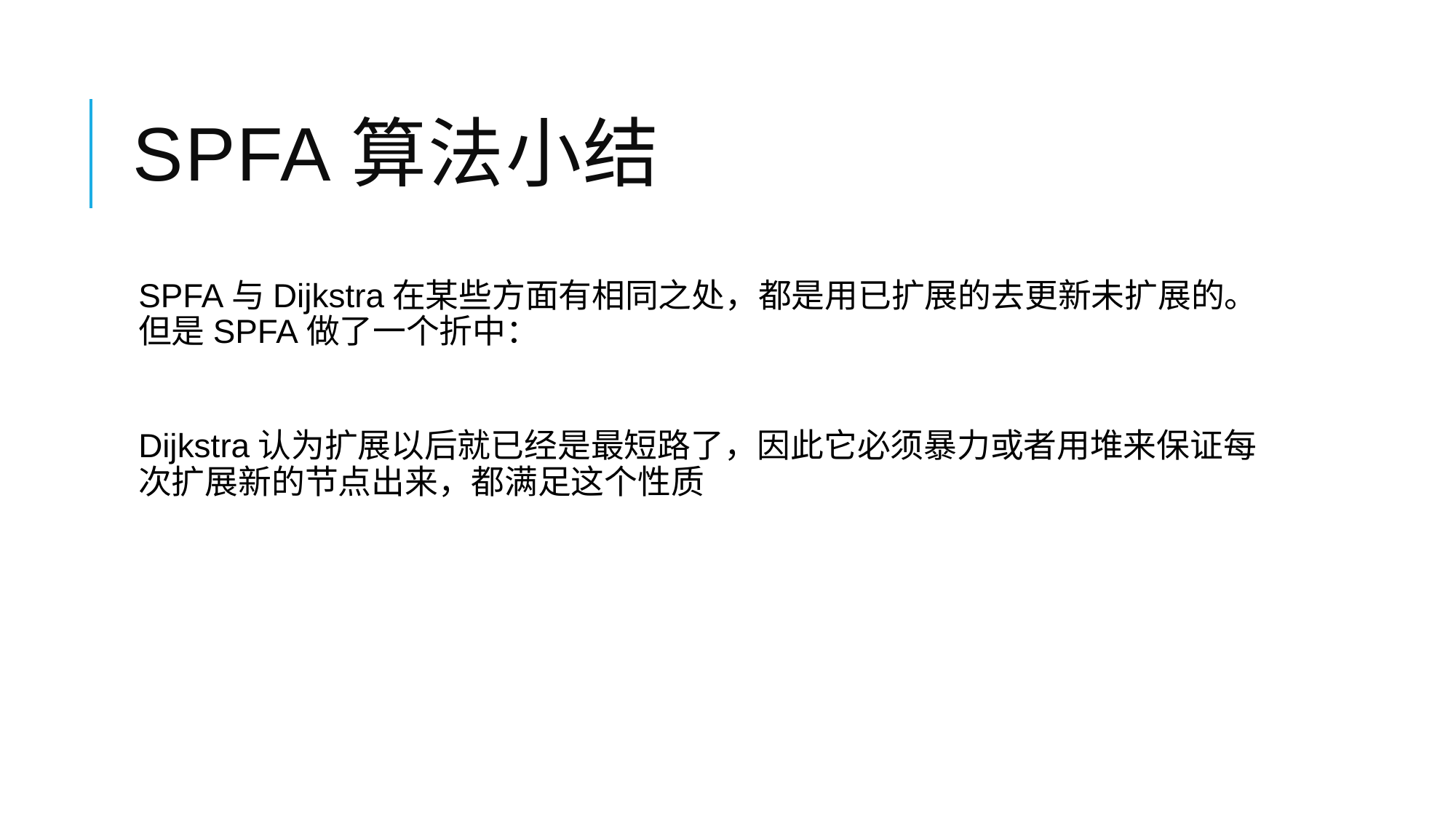

# SPFA算法小结
SPFA与Dijkstra在某些方面有相同之处，都是用已扩展的去更新未扩展的。但是SPFA做了一个折中：

Dijkstra认为扩展以后就已经是最短路了，因此它必须暴力或者用堆来保证每次扩展新的节点出来，都满足这个性质